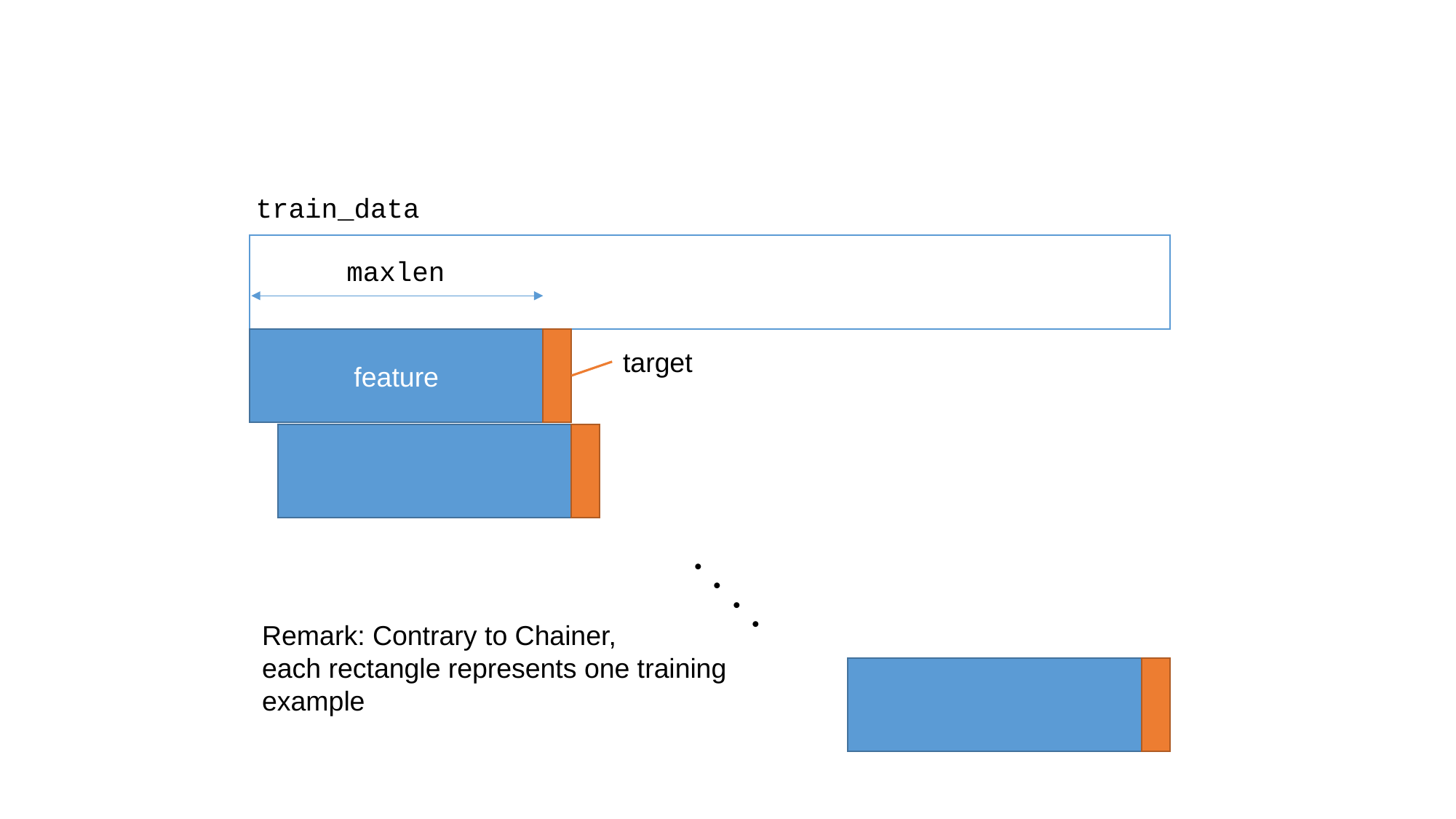

train_data

maxlen
feature

target

・・・・
Remark: Contrary to Chainer,
each rectangle represents one training example